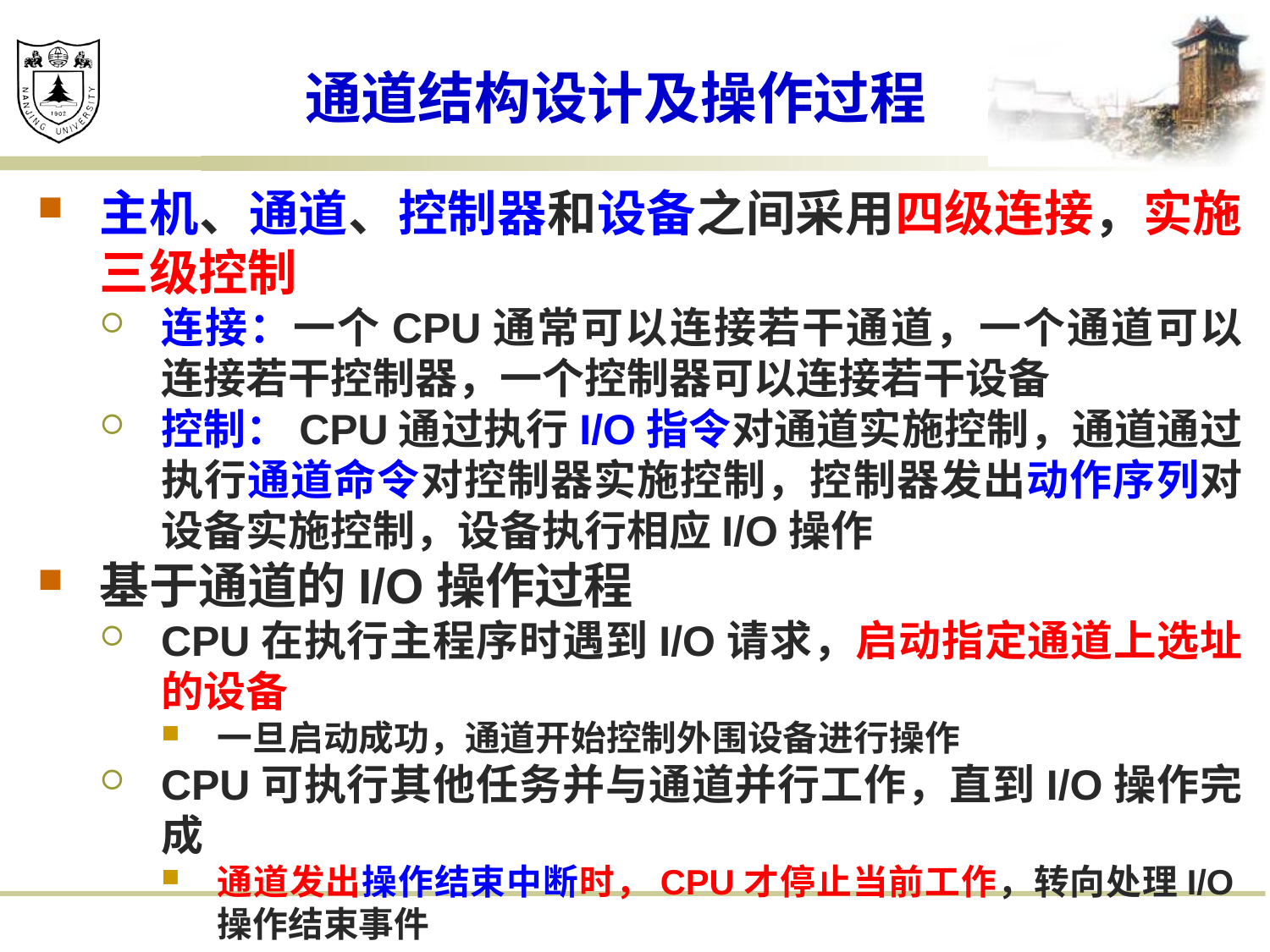

# 通道结构设计及操作过程
主机、通道、控制器和设备之间采用四级连接，实施三级控制
连接：一个CPU通常可以连接若干通道，一个通道可以连接若干控制器，一个控制器可以连接若干设备
控制：CPU通过执行I/O指令对通道实施控制，通道通过执行通道命令对控制器实施控制，控制器发出动作序列对设备实施控制，设备执行相应I/O操作
基于通道的I/O操作过程
CPU在执行主程序时遇到I/O请求，启动指定通道上选址的设备
一旦启动成功，通道开始控制外围设备进行操作
CPU可执行其他任务并与通道并行工作，直到I/O操作完成
通道发出操作结束中断时，CPU才停止当前工作，转向处理I/O操作结束事件
15